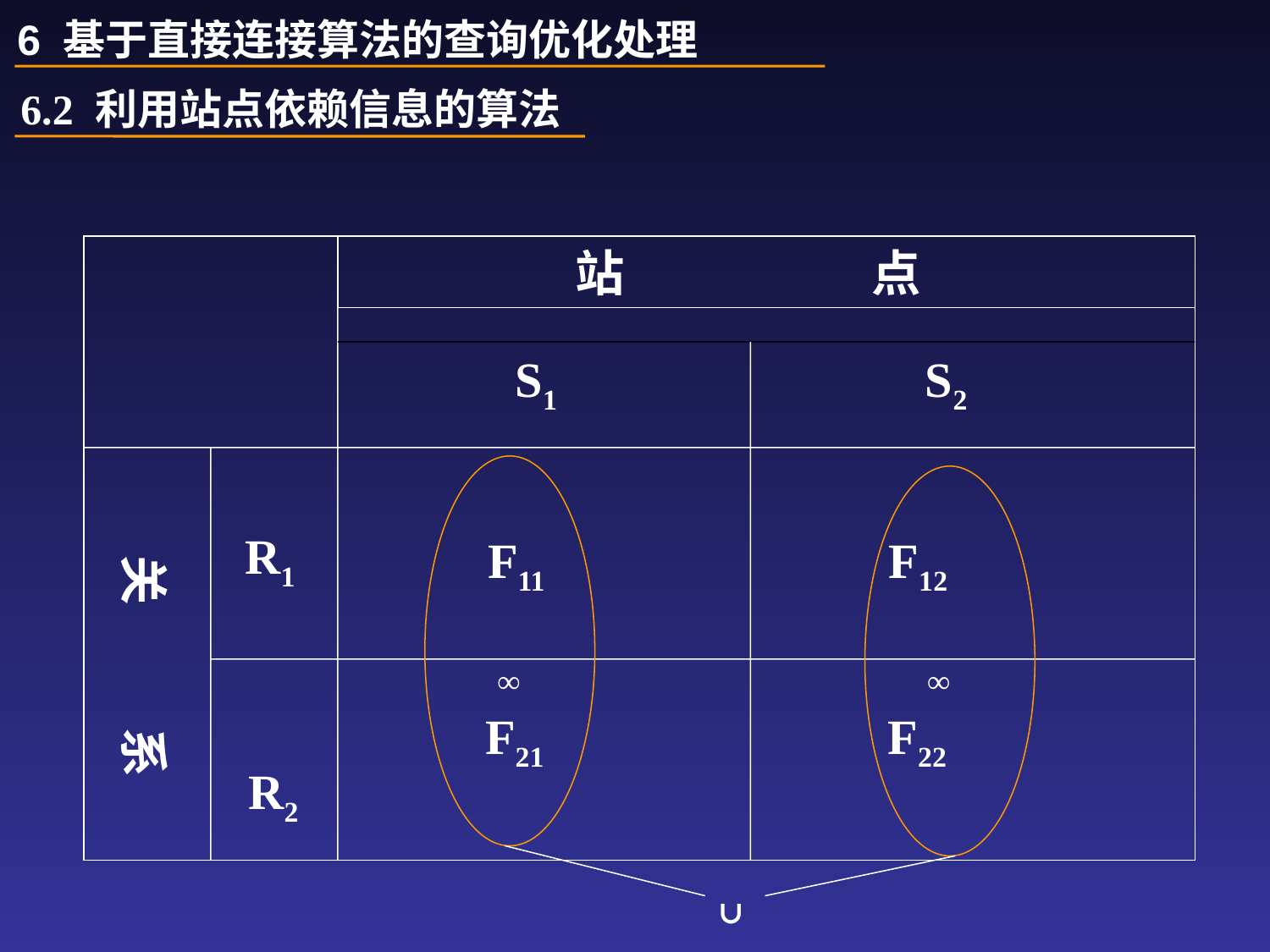

6 基于直接连接算法的查询优化处理

6.2 利用站点依赖信息的算法

                   站                      点

          S1                              S2

         关           系

             F11                            F12

           F21                            F22

  R1

  R2

∞
∞

∪